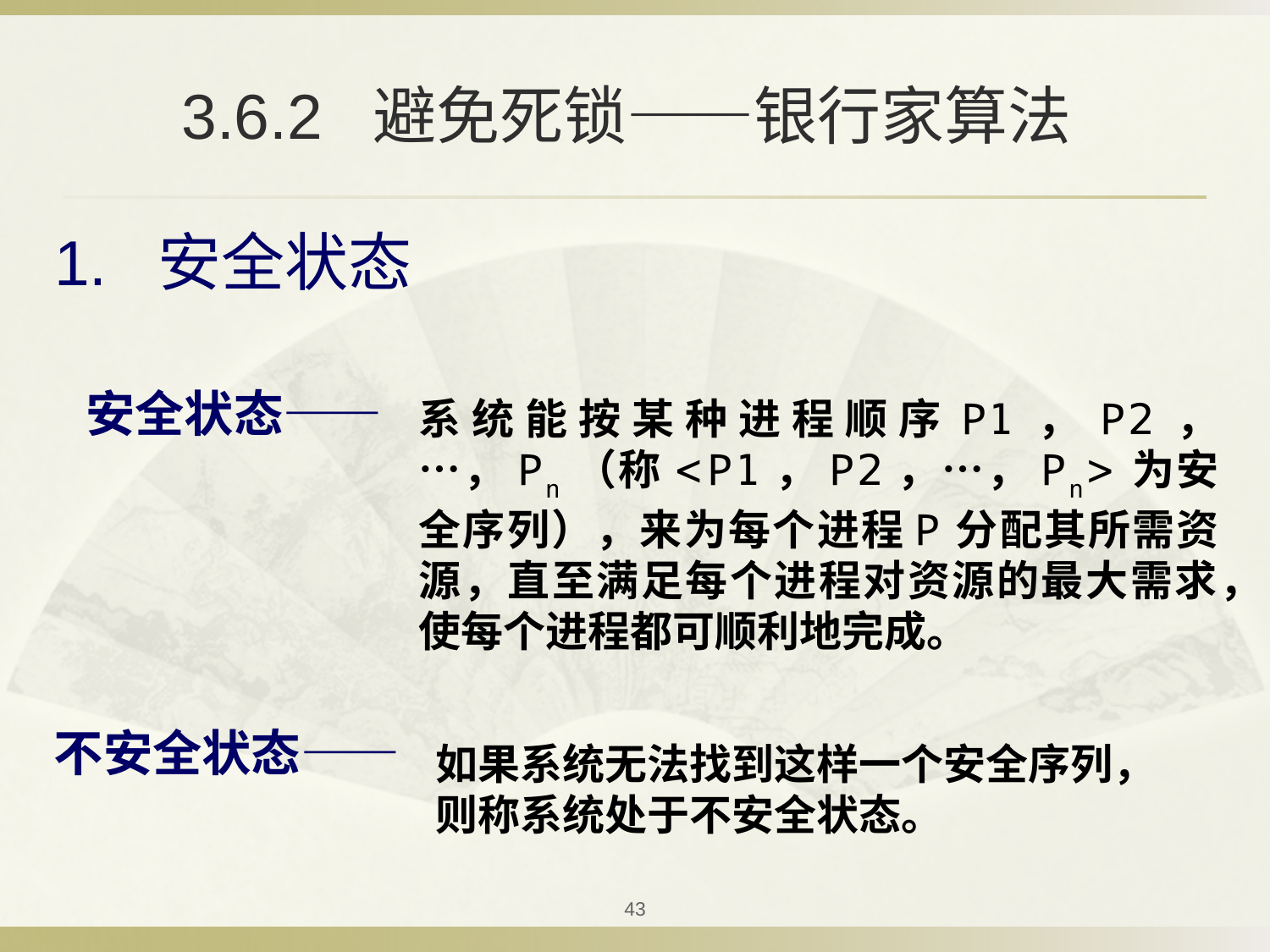

# 3.6.2  避免死锁——银行家算法
1.  安全状态
安全状态——
系统能按某种进程顺序P1，P2，…，Pn（称<P1，P2，…，Pn>为安全序列），来为每个进程P分配其所需资源，直至满足每个进程对资源的最大需求，使每个进程都可顺利地完成。
不安全状态——
如果系统无法找到这样一个安全序列，则称系统处于不安全状态。
43